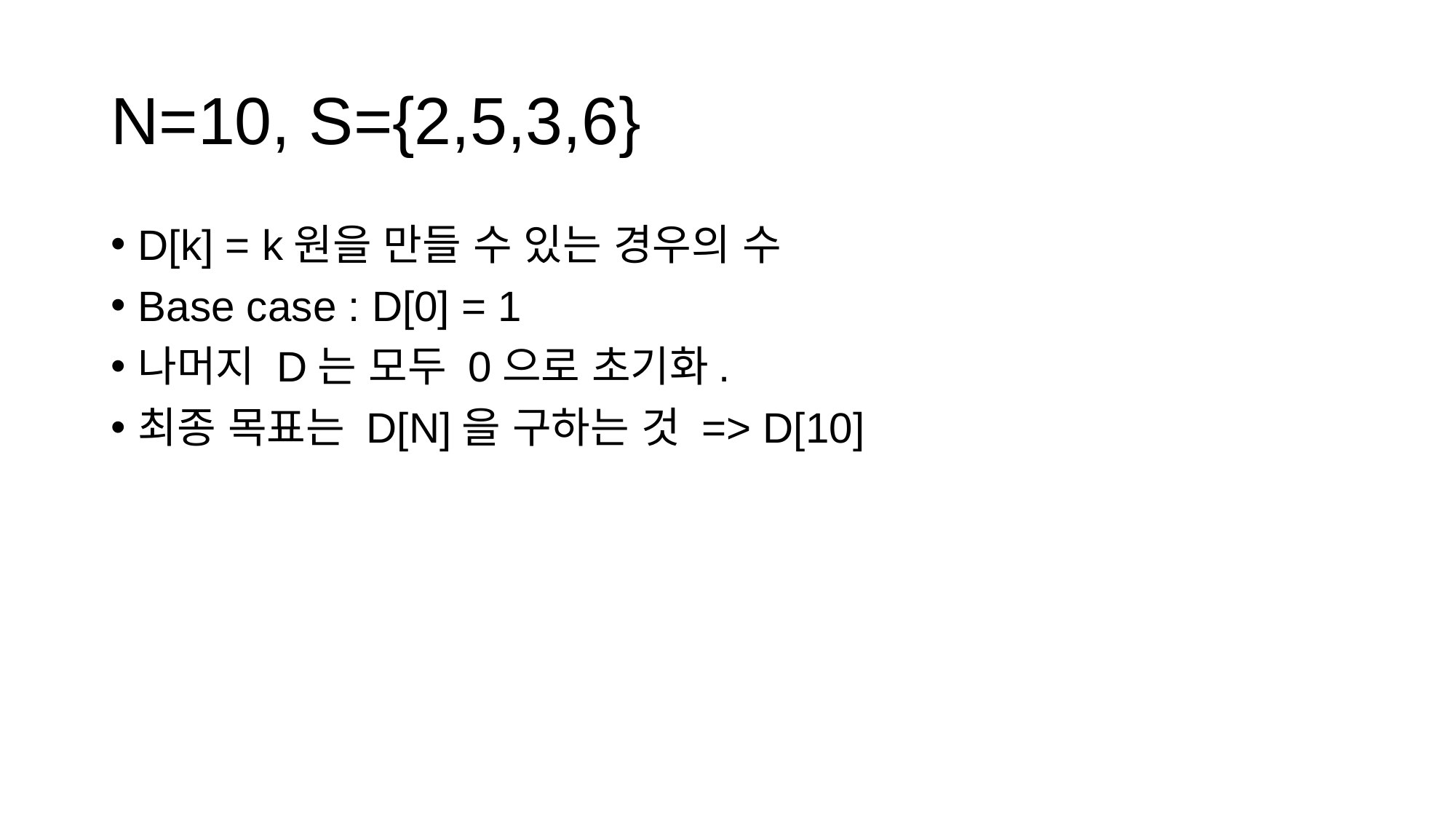

# N=10, S={2,5,3,6}
D[k] = k원을 만들 수 있는 경우의 수
Base case : D[0] = 1
나머지 D는 모두 0으로 초기화.
최종 목표는 D[N]을 구하는 것 => D[10]